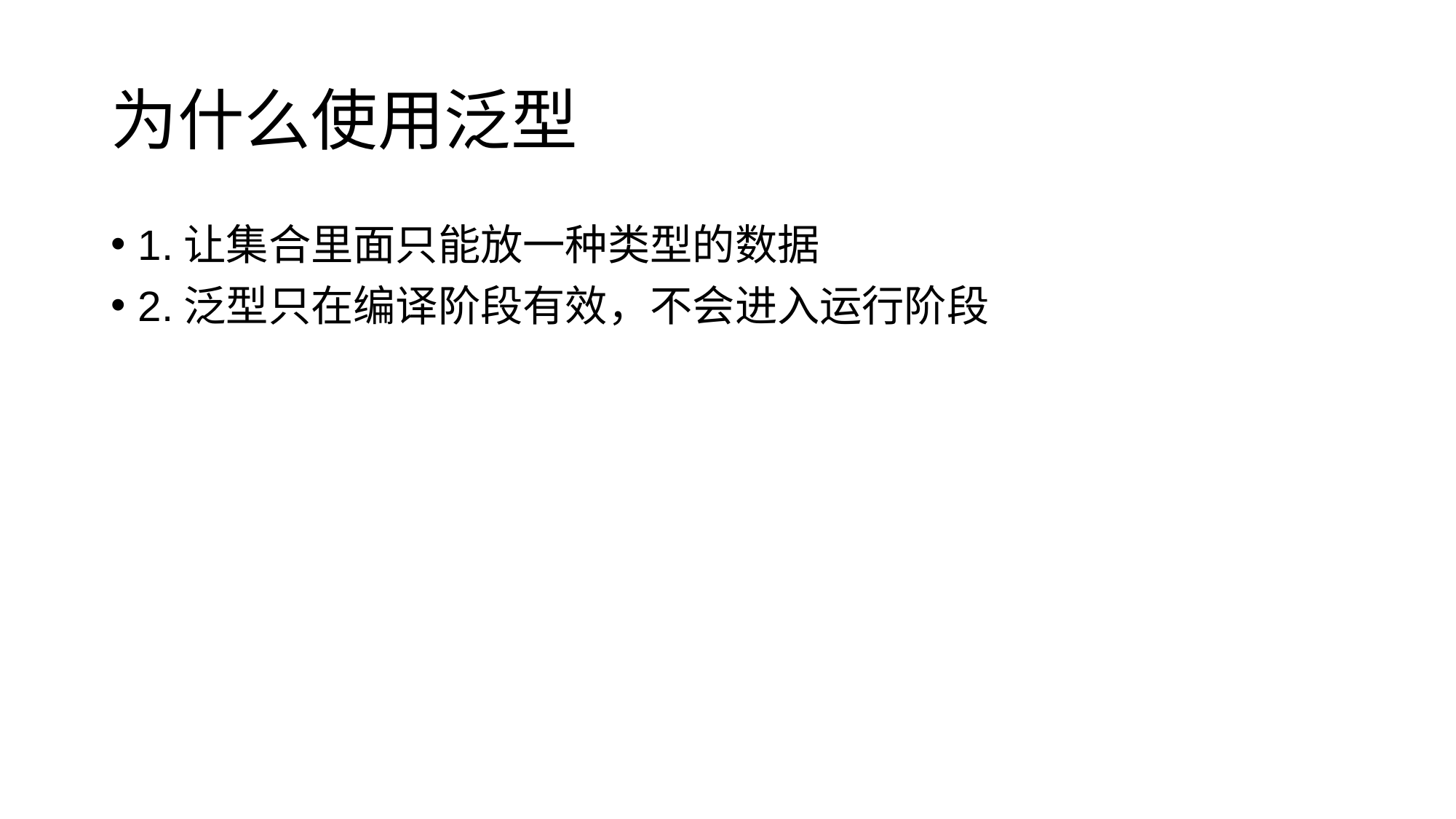

# 为什么使用泛型
1.让集合里面只能放一种类型的数据
2.泛型只在编译阶段有效，不会进入运行阶段